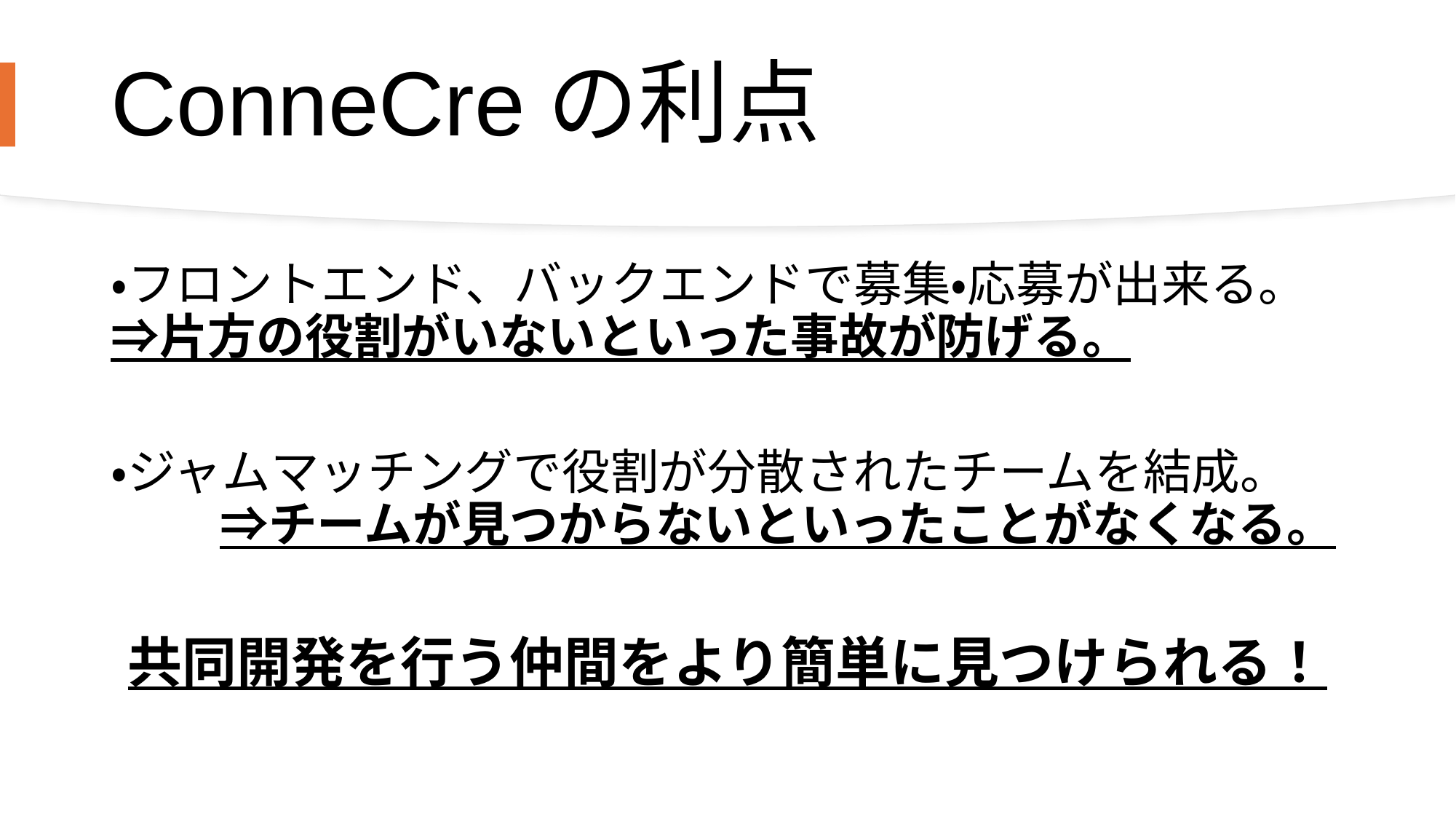

# ConneCreの利点

・フロントエンド、バックエンドで募集・応募が出来る。	⇒片方の役割がいないといった事故が防げる。

・ジャムマッチングで役割が分散されたチームを結成。   	⇒チームが見つからないといったことがなくなる。

共同開発を行う仲間をより簡単に見つけられる！